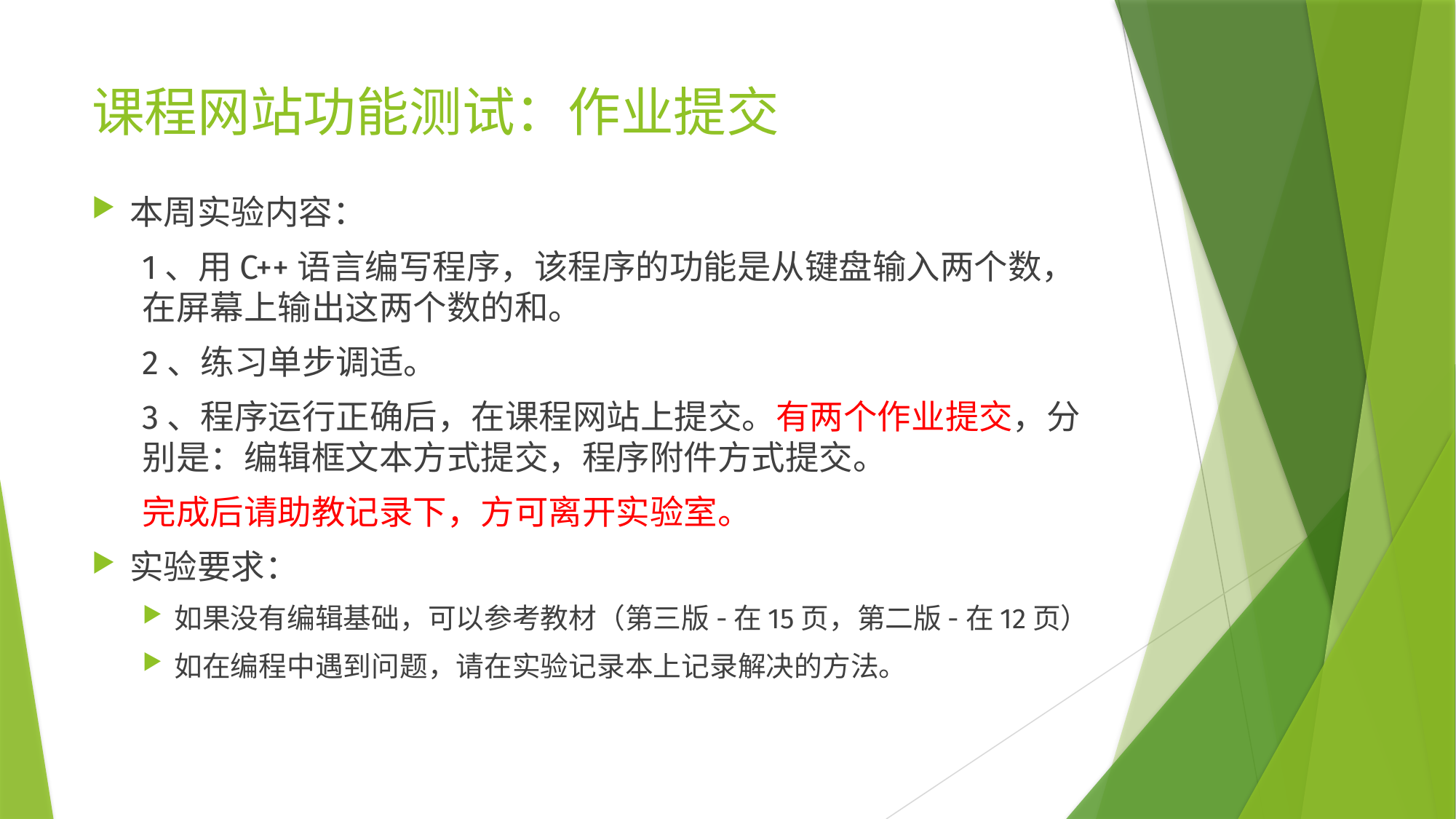

# 课程网站功能测试：作业提交
本周实验内容：
1、用C++语言编写程序，该程序的功能是从键盘输入两个数，在屏幕上输出这两个数的和。
2、练习单步调适。
3、程序运行正确后，在课程网站上提交。有两个作业提交，分别是：编辑框文本方式提交，程序附件方式提交。
完成后请助教记录下，方可离开实验室。
实验要求：
如果没有编辑基础，可以参考教材（第三版-在15页，第二版-在12页）
如在编程中遇到问题，请在实验记录本上记录解决的方法。